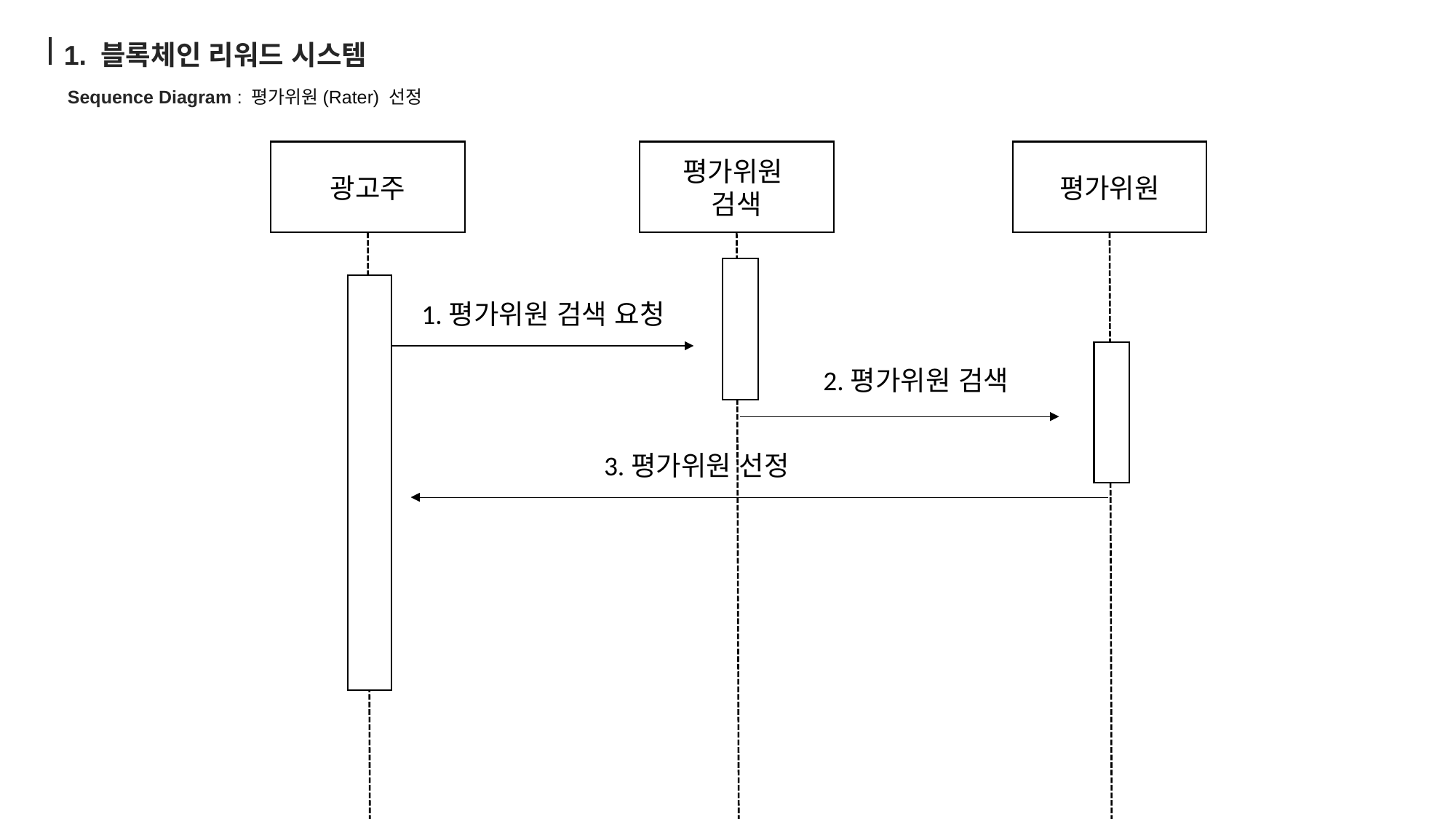

1. 블록체인 리워드 시스템
Sequence Diagram : 평가위원(Rater) 선정
광고주
평가위원
검색
평가위원

1.평가위원 검색 요청

2.평가위원 검색
3.평가위원 선정